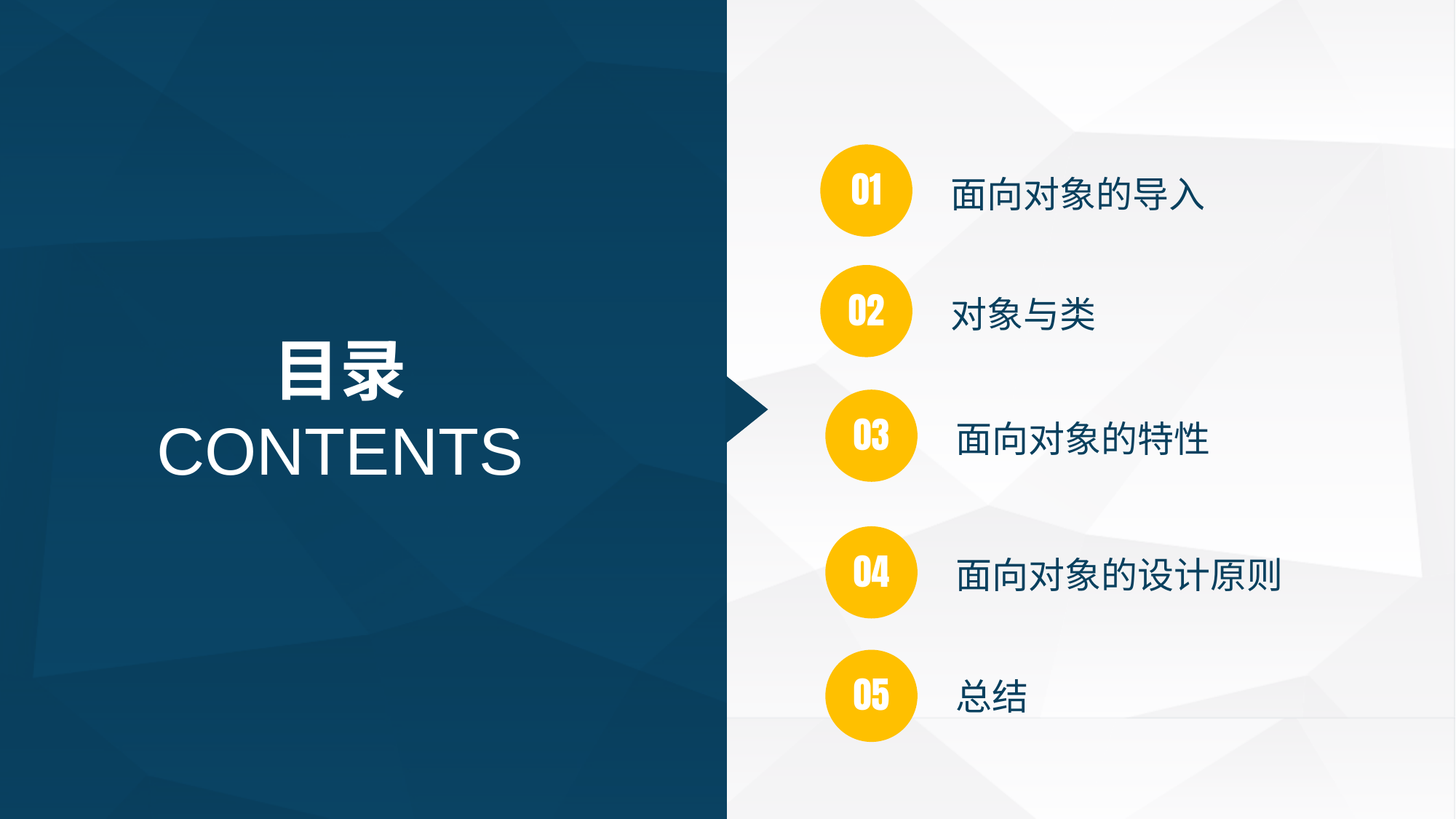

01
面向对象的导入
02
对象与类
目录
CONTENTS

03
面向对象的特性
04
面向对象的设计原则
05
总结